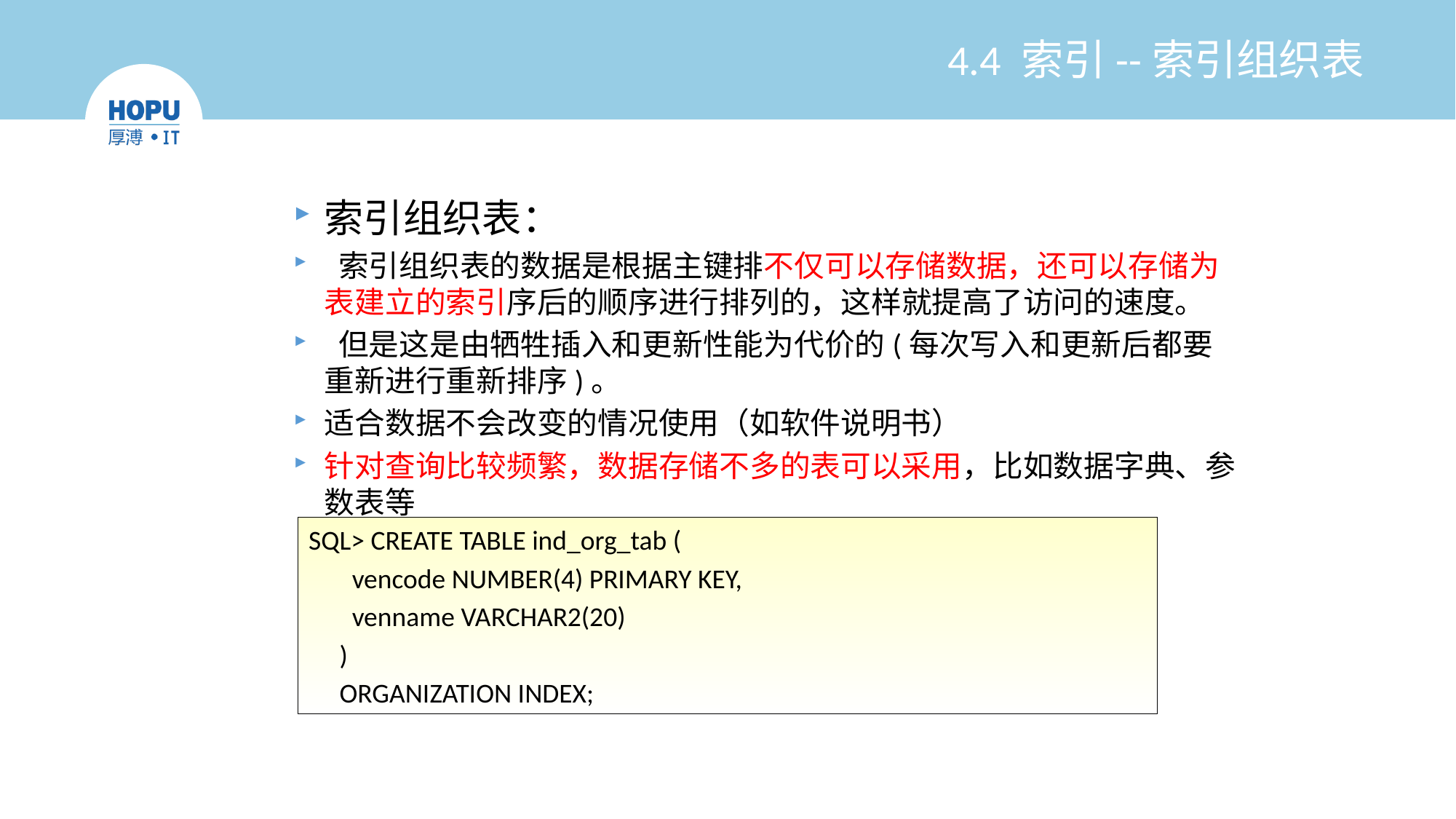

# 4.4 索引--索引组织表
索引组织表：
 索引组织表的数据是根据主键排不仅可以存储数据，还可以存储为表建立的索引序后的顺序进行排列的，这样就提高了访问的速度。
 但是这是由牺牲插入和更新性能为代价的(每次写入和更新后都要重新进行重新排序)。
适合数据不会改变的情况使用（如软件说明书）
针对查询比较频繁，数据存储不多的表可以采用，比如数据字典、参数表等
SQL> CREATE TABLE ind_org_tab (
       vencode NUMBER(4) PRIMARY KEY,
       venname VARCHAR2(20)
     )
     ORGANIZATION INDEX;